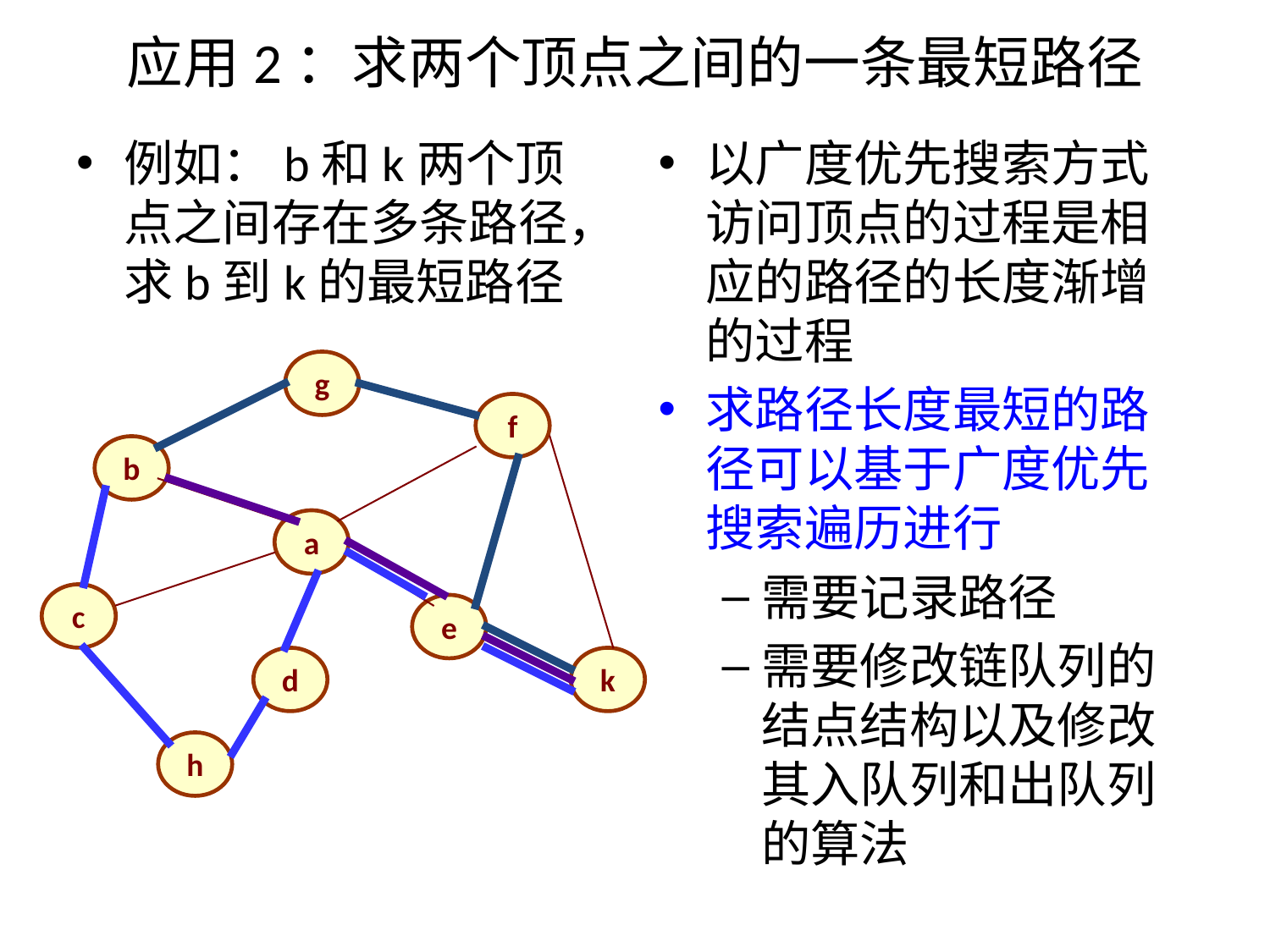

# 应用2：求两个顶点之间的一条最短路径
例如：b和k两个顶点之间存在多条路径，求b到k的最短路径
以广度优先搜索方式访问顶点的过程是相应的路径的长度渐增的过程
求路径长度最短的路径可以基于广度优先搜索遍历进行
需要记录路径
需要修改链队列的结点结构以及修改其入队列和出队列的算法

g

f
b

a

c
e

d
k

h